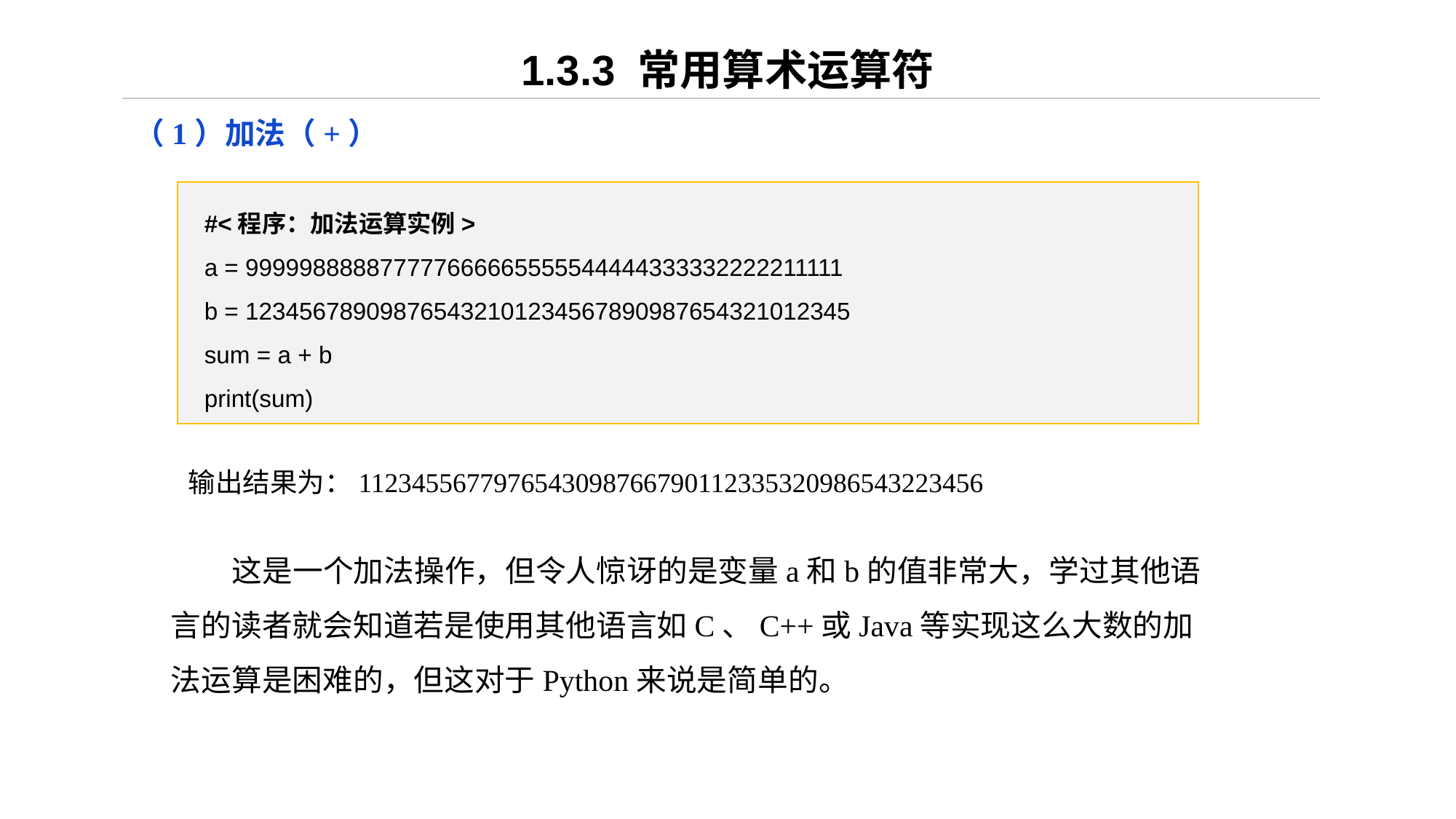

# 1.3.3 常用算术运算符
（1）加法（+）
#<程序：加法运算实例>
a = 999998888877777666665555544444333332222211111
b = 123456789098765432101234567890987654321012345
sum = a + b
print(sum)
输出结果为：1123455677976543098766790112335320986543223456
        这是一个加法操作，但令人惊讶的是变量a和b的值非常大，学过其他语言的读者就会知道若是使用其他语言如C、C++或Java等实现这么大数的加法运算是困难的，但这对于Python来说是简单的。